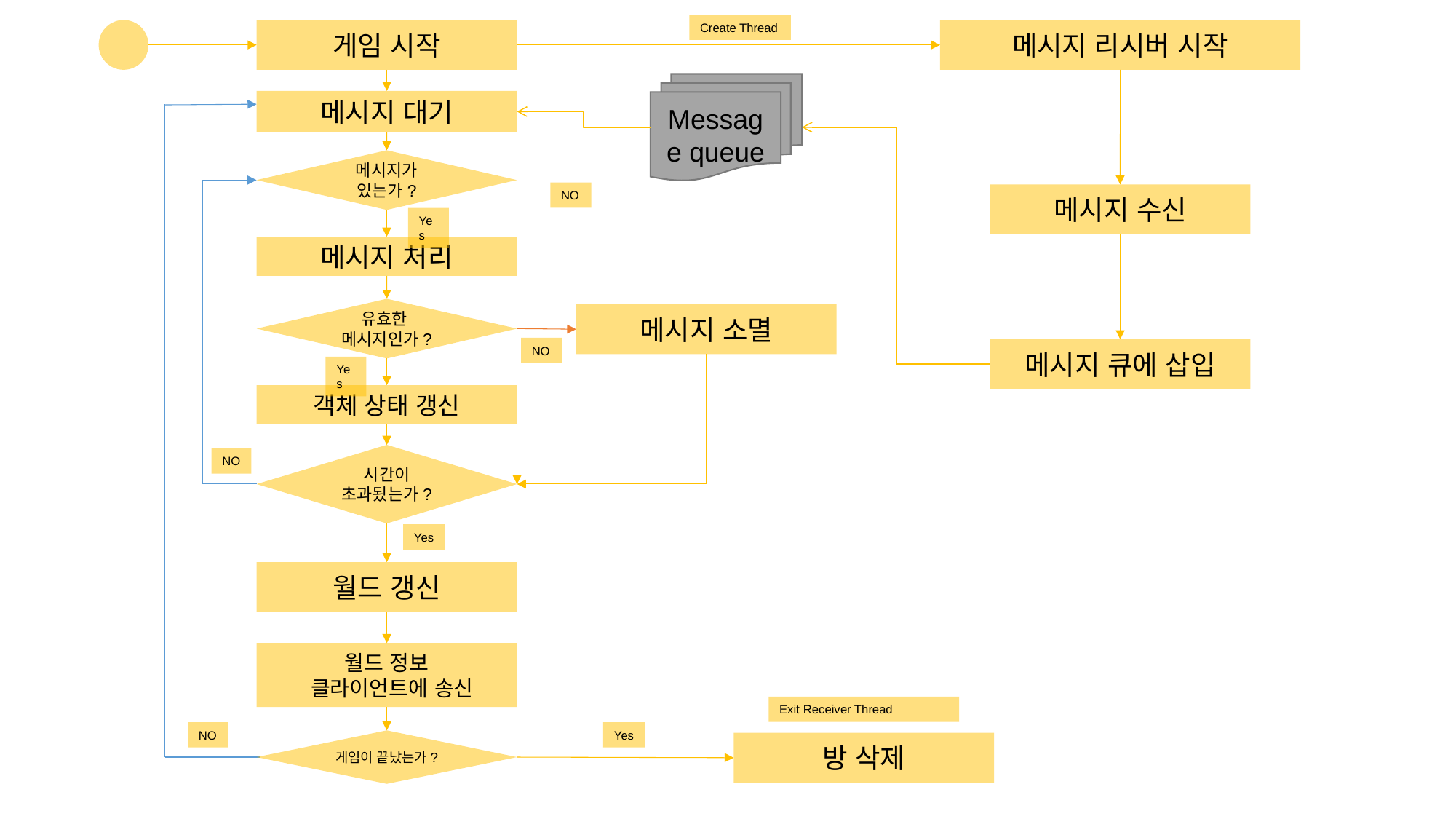

Server In Game
Create Thread
메시지 리시버 시작

게임 시작
Message queue
메시지 대기
메시지가
있는가?
NO
메시지 수신
Yes
메시지 처리
유효한
메시지인가?
메시지 소멸
NO
메시지 큐에 삽입
Yes
객체 상태 갱신
시간이
초과됬는가?
NO
Yes
월드 갱신
월드 정보
 클라이언트에 송신
Exit Receiver Thread
NO
Yes
게임이 끝났는가?
방 삭제